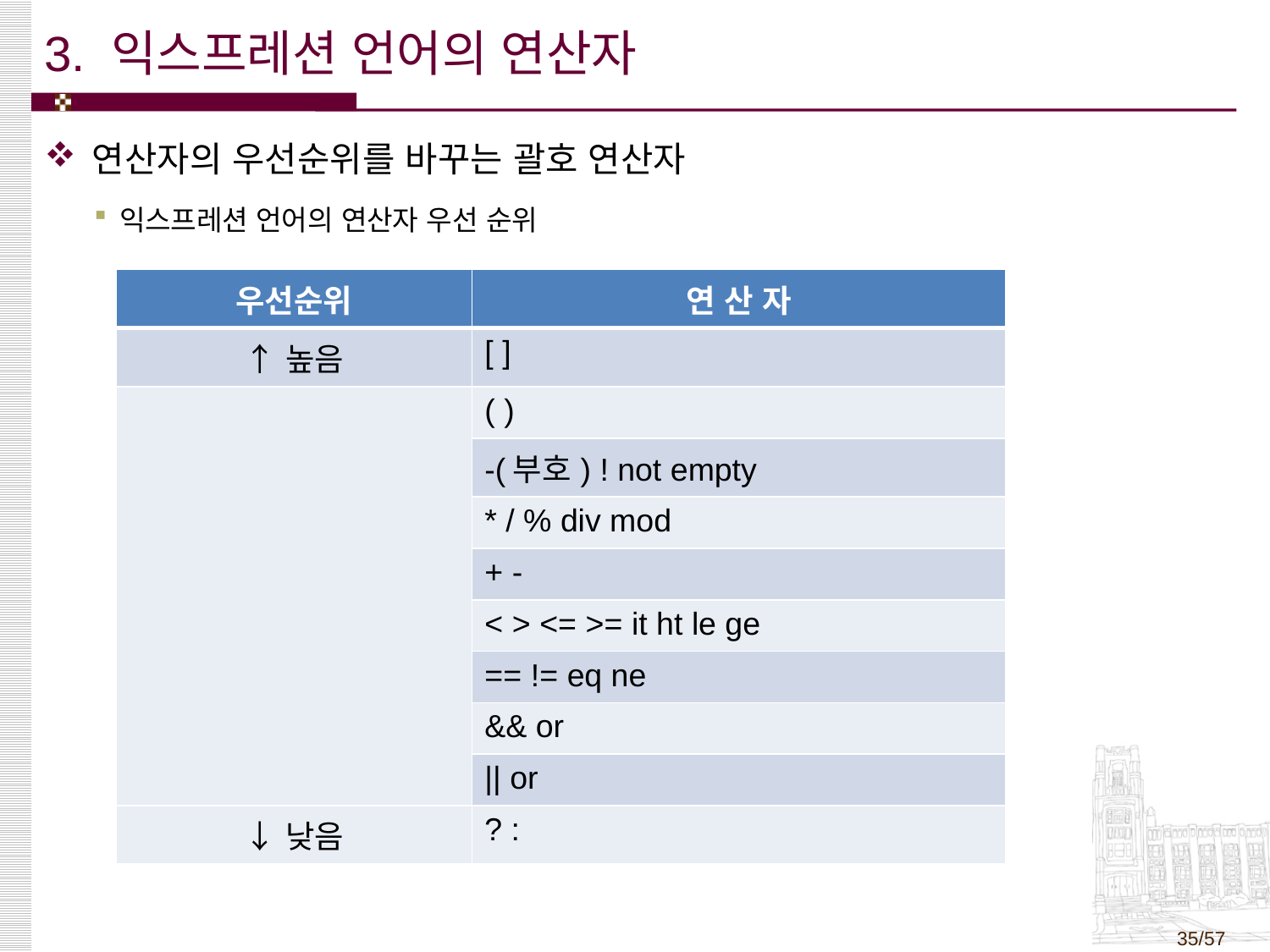

# 3. 익스프레션 언어의 연산자
연산자의 우선순위를 바꾸는 괄호 연산자
익스프레션 언어의 연산자 우선 순위

| 우선순위 | 연 산 자 |
| --- | --- |
| ↑높음 | [ ] |
|  | ( ) |
|  | -(부호) ! not empty |
|  | \* / % div mod |
|  | + - |
|  | < > <= >= it ht le ge |
|  | == != eq ne |
|  | && or |
|  | || or |
| ↓낮음 | ? : |